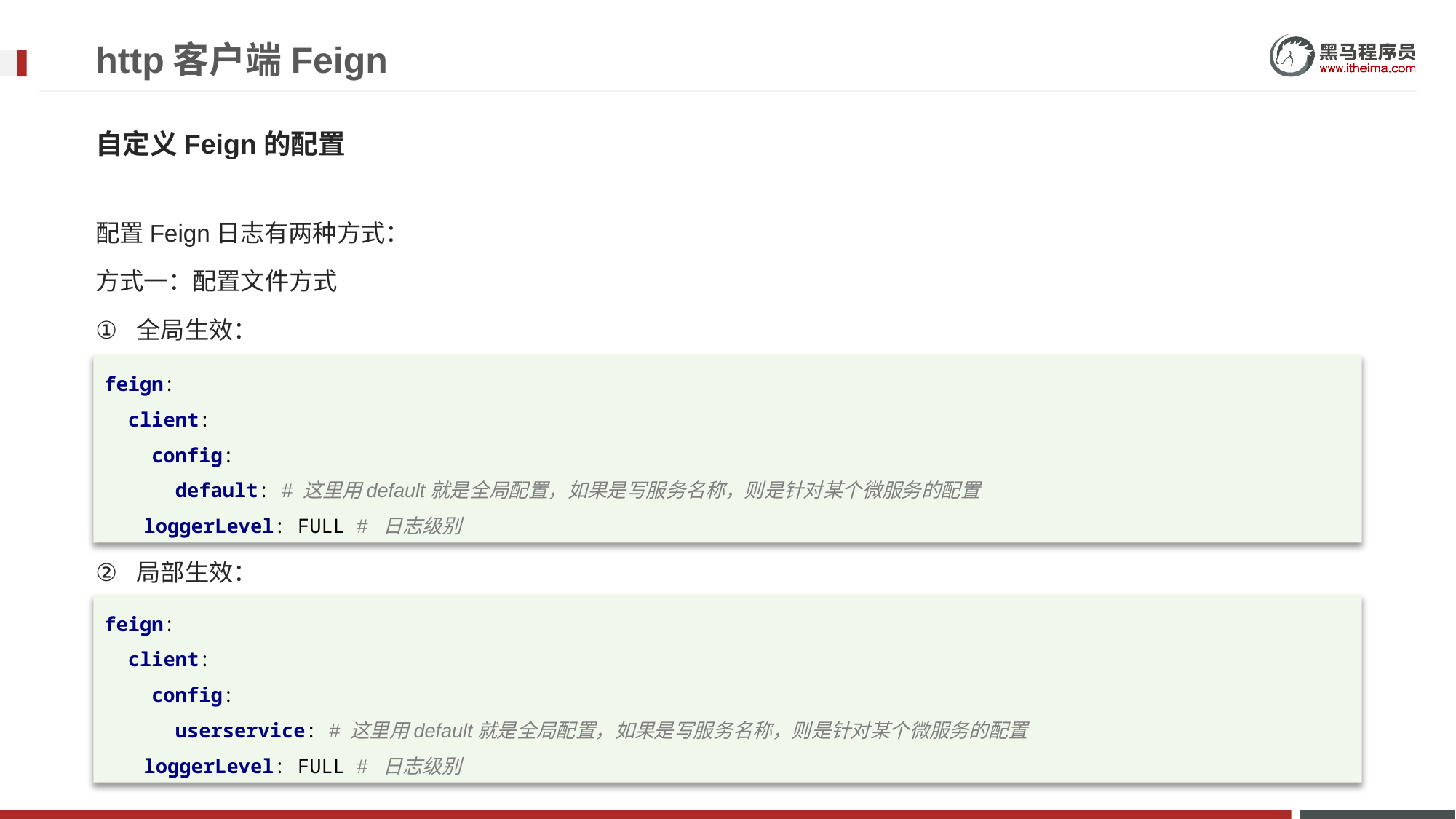

# http客户端Feign
自定义Feign的配置
配置Feign日志有两种方式：
方式一：配置文件方式
全局生效：

局部生效：
feign:
  client:
    config:
      default: # 这里用default就是全局配置，如果是写服务名称，则是针对某个微服务的配置
        loggerLevel: FULL #  日志级别
feign:
  client:
    config:
      userservice: # 这里用default就是全局配置，如果是写服务名称，则是针对某个微服务的配置
        loggerLevel: FULL #  日志级别